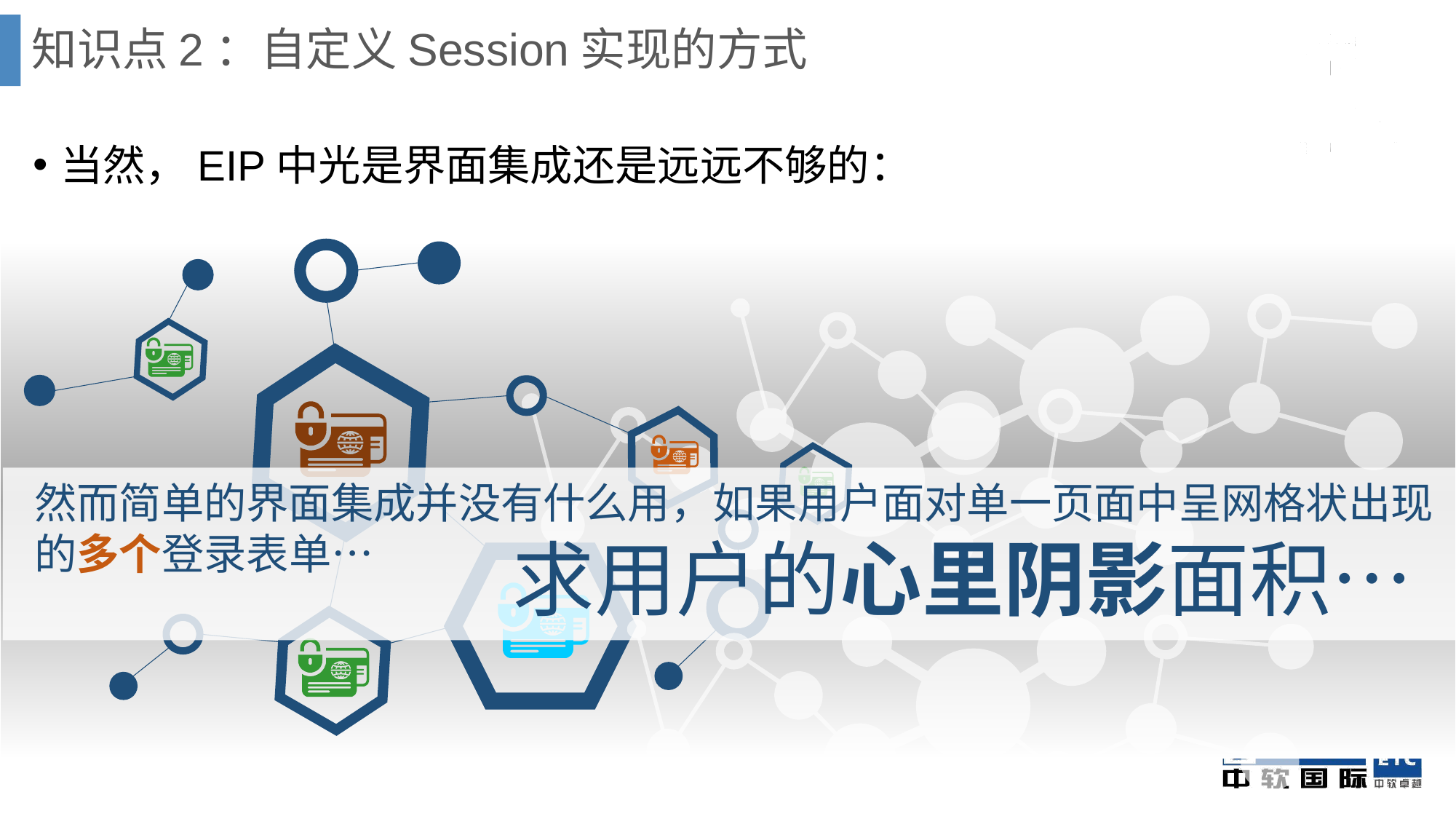

# 知识点2：自定义Session实现的方式
当然，EIP中光是界面集成还是远远不够的：

然而简单的界面集成并没有什么用，如果用户面对单一页面中呈网格状出现的多个登录表单…
求用户的心里阴影面积…